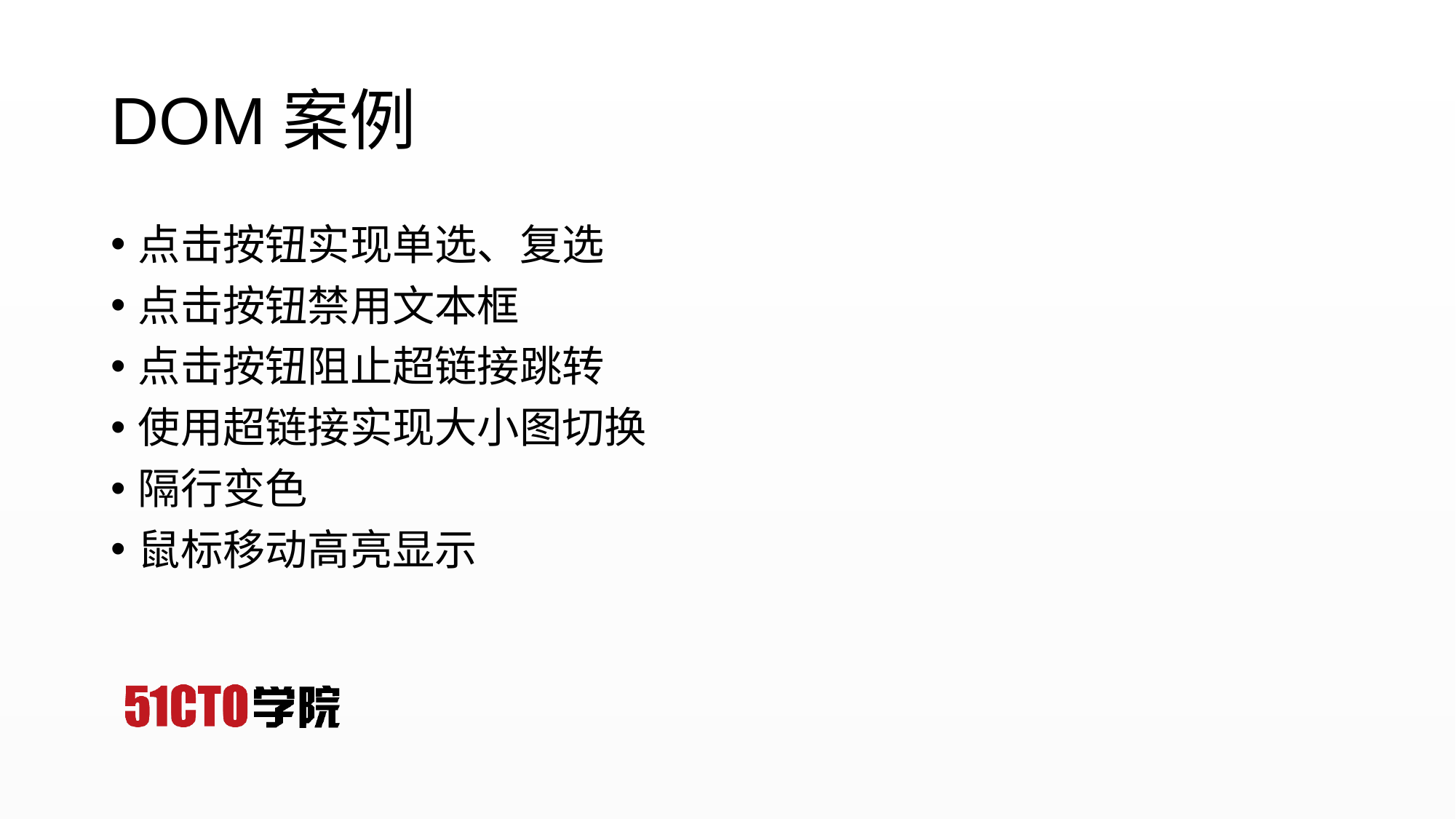

# DOM案例
点击按钮实现单选、复选
点击按钮禁用文本框
点击按钮阻止超链接跳转
使用超链接实现大小图切换
隔行变色
鼠标移动高亮显示